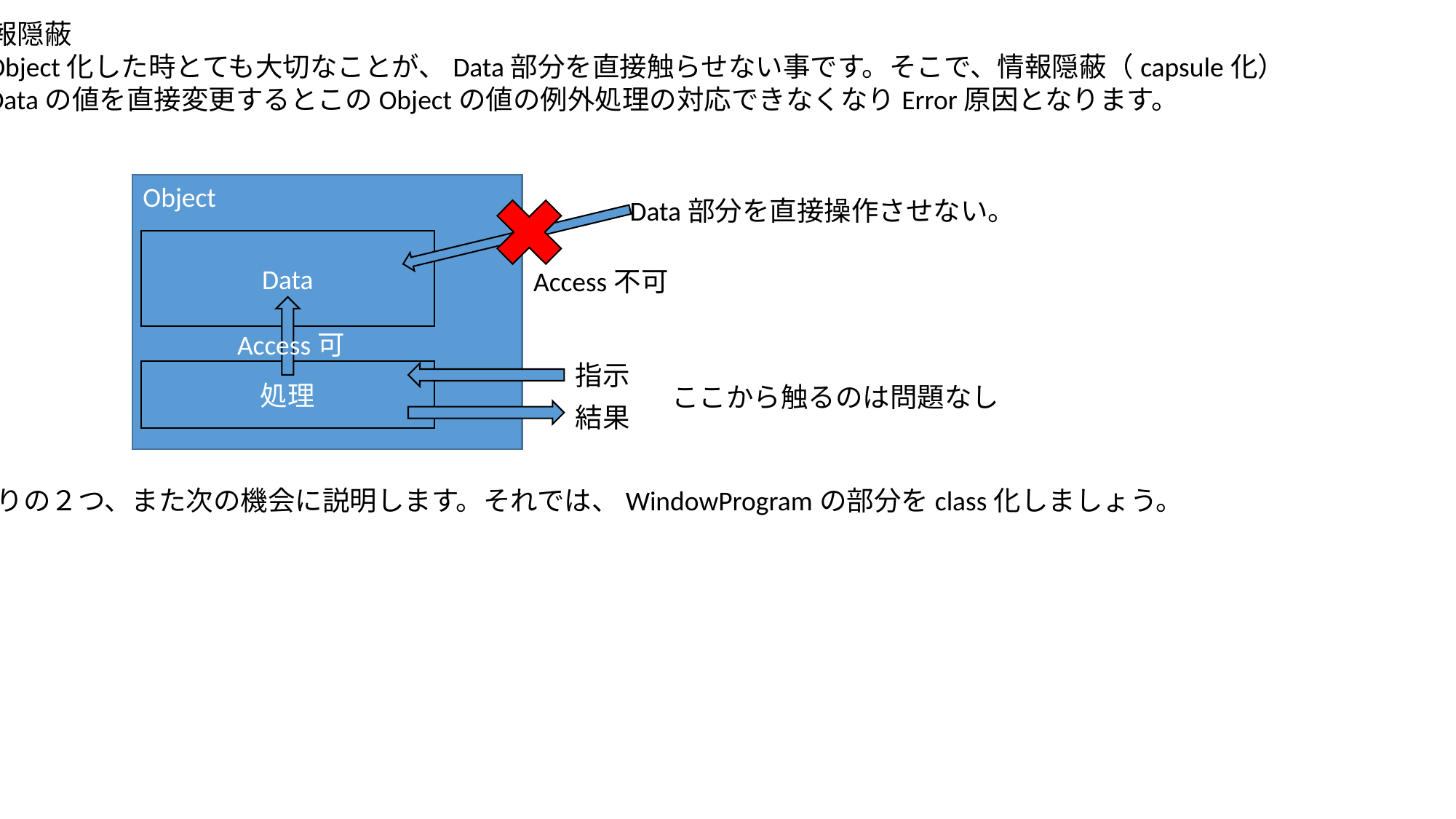

・情報隠蔽
　Object化した時とても大切なことが、Data部分を直接触らせない事です。そこで、情報隠蔽（capsule化）
　Dataの値を直接変更するとこのObjectの値の例外処理の対応できなくなりError原因となります。

Object

Data部分を直接操作させない。

Data
Access不可
Access可

指示
処理

ここから触るのは問題なし
結果

残りの２つ、また次の機会に説明します。それでは、WindowProgramの部分をclass化しましょう。